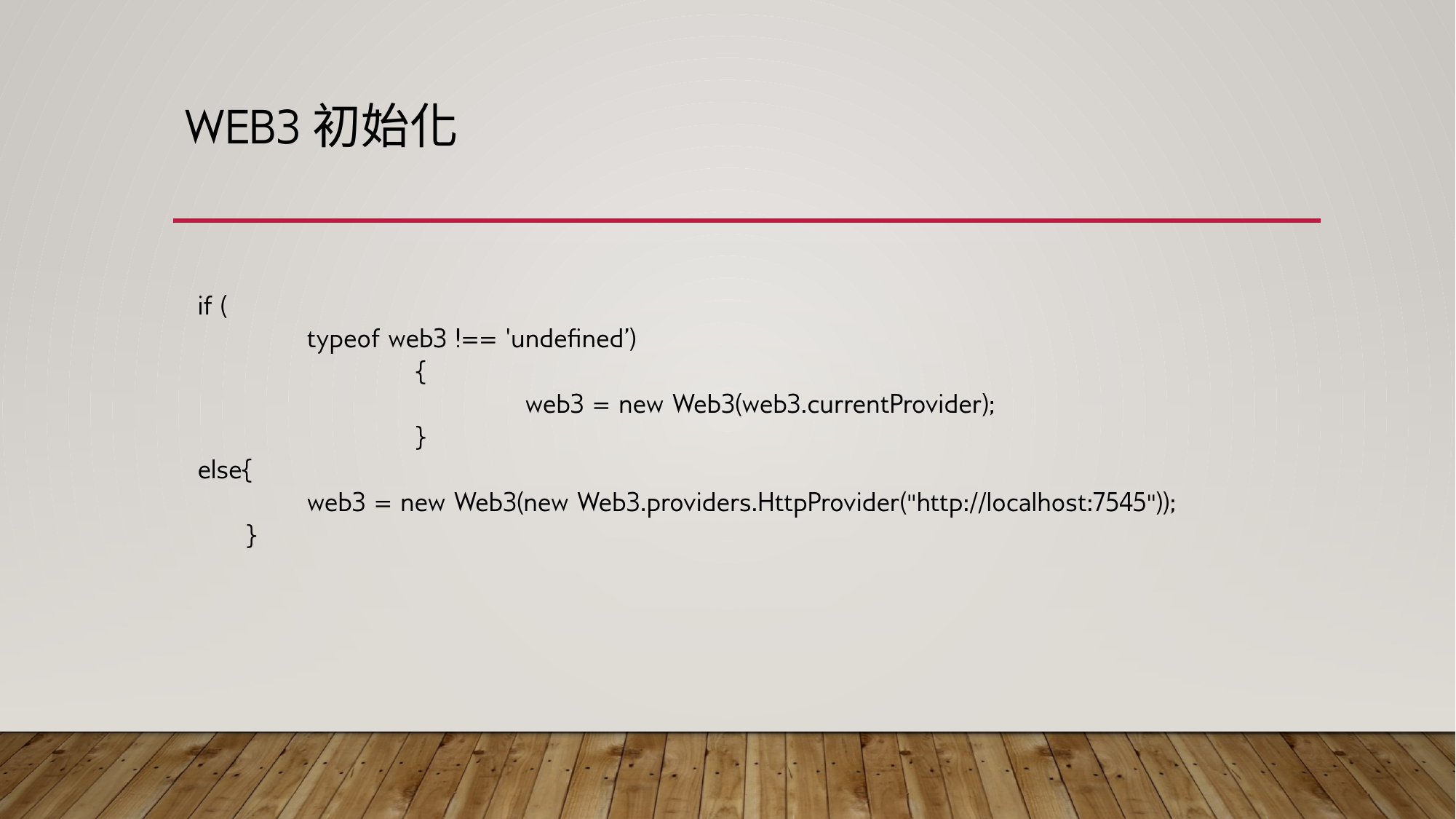

# Web3初始化
if (
	typeof web3 !== 'undefined’)
		{
			web3 = new Web3(web3.currentProvider);
		}
else{
	web3 = new Web3(new Web3.providers.HttpProvider("http://localhost:7545"));
      }